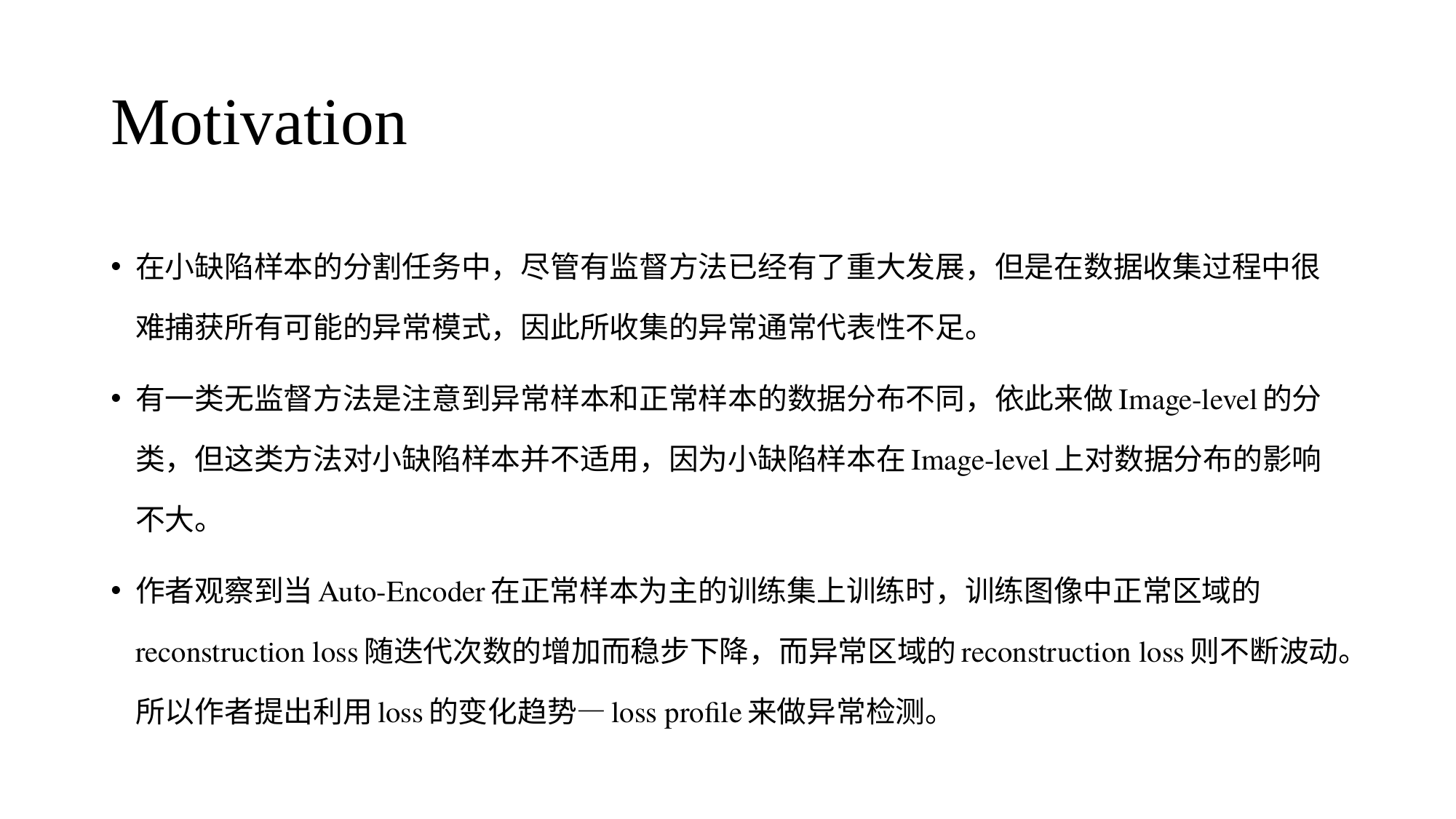

# Motivation
在小缺陷样本的分割任务中，尽管有监督方法已经有了重大发展，但是在数据收集过程中很难捕获所有可能的异常模式，因此所收集的异常通常代表性不足。
有一类无监督方法是注意到异常样本和正常样本的数据分布不同，依此来做Image-level的分类，但这类方法对小缺陷样本并不适用，因为小缺陷样本在Image-level上对数据分布的影响不大。
作者观察到当Auto-Encoder在正常样本为主的训练集上训练时，训练图像中正常区域的reconstruction loss随迭代次数的增加而稳步下降，而异常区域的reconstruction loss则不断波动。所以作者提出利用loss的变化趋势—loss profile来做异常检测。